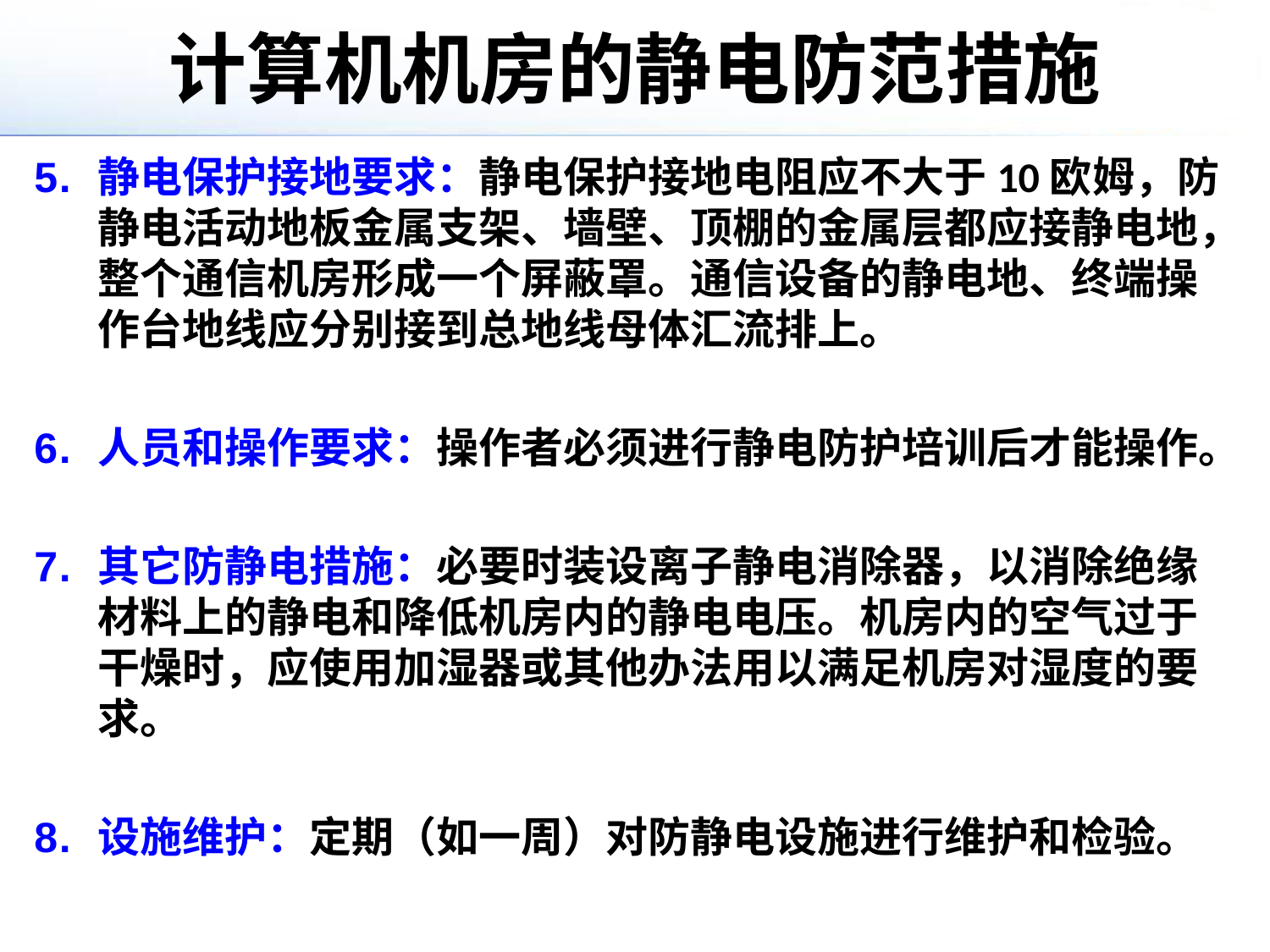

# 计算机机房的静电防范措施
静电保护接地要求：静电保护接地电阻应不大于10欧姆，防静电活动地板金属支架、墙壁、顶棚的金属层都应接静电地，整个通信机房形成一个屏蔽罩。通信设备的静电地、终端操作台地线应分别接到总地线母体汇流排上。

人员和操作要求：操作者必须进行静电防护培训后才能操作。

其它防静电措施：必要时装设离子静电消除器，以消除绝缘材料上的静电和降低机房内的静电电压。机房内的空气过于干燥时，应使用加湿器或其他办法用以满足机房对湿度的要求。

设施维护：定期（如一周）对防静电设施进行维护和检验。